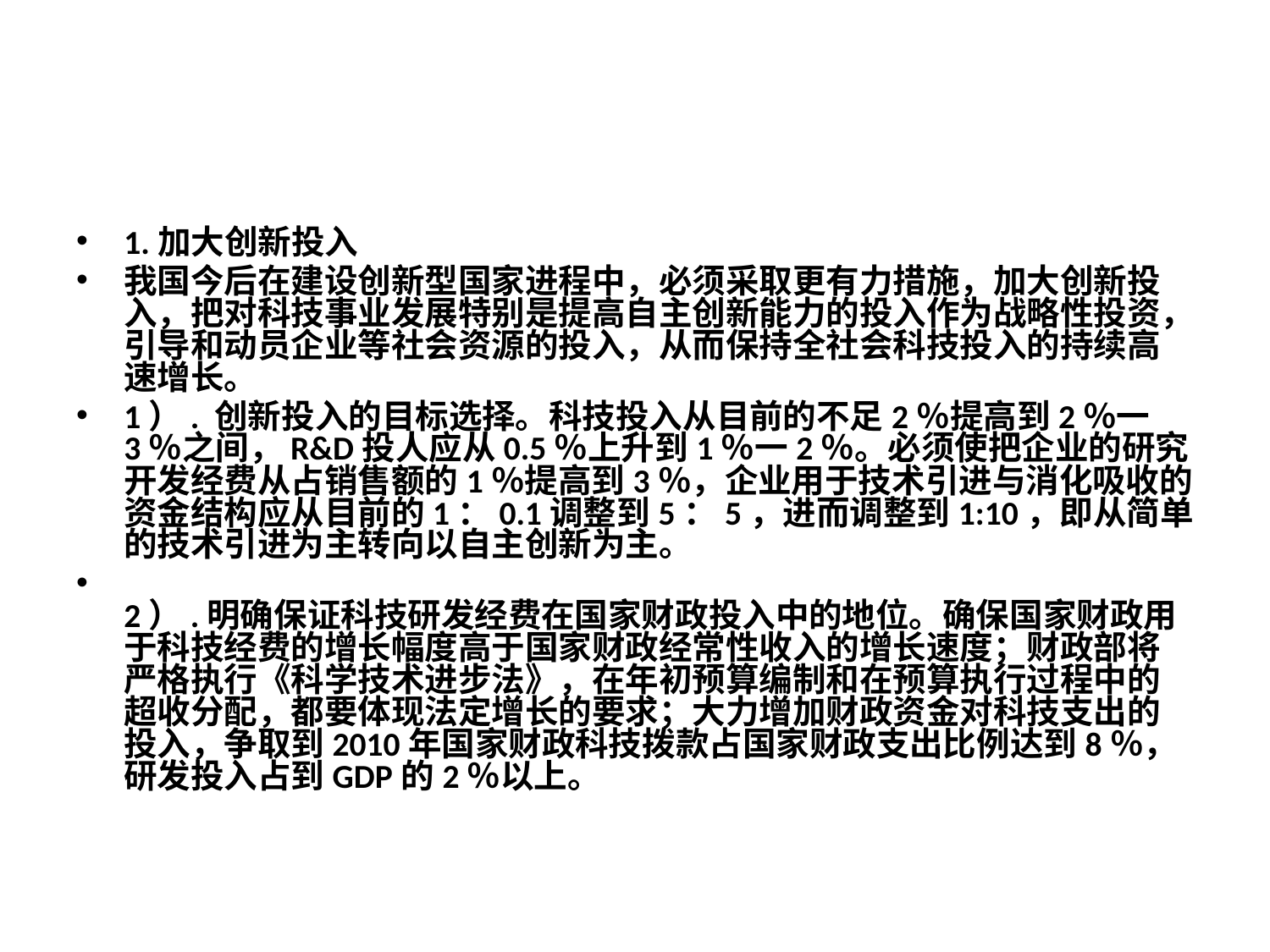

#
1.加大创新投入
我国今后在建设创新型国家进程中，必须采取更有力措施，加大创新投入，把对科技事业发展特别是提高自主创新能力的投入作为战略性投资，引导和动员企业等社会资源的投入，从而保持全社会科技投入的持续高速增长。
1）. 创新投入的目标选择。科技投入从目前的不足2％提高到2％一3％之间，R&D投人应从0.5％上升到1％一2％。必须使把企业的研究开发经费从占销售额的1％提高到3％，企业用于技术引进与消化吸收的资金结构应从目前的1：0.1调整到5：5，进而调整到1:10，即从简单的技术引进为主转向以自主创新为主。
2）.明确保证科技研发经费在国家财政投入中的地位。确保国家财政用于科技经费的增长幅度高于国家财政经常性收入的增长速度；财政部将严格执行《科学技术进步法》，在年初预算编制和在预算执行过程中的超收分配，都要体现法定增长的要求；大力增加财政资金对科技支出的投入，争取到2010年国家财政科技拨款占国家财政支出比例达到8％，研发投入占到GDP的2％以上。